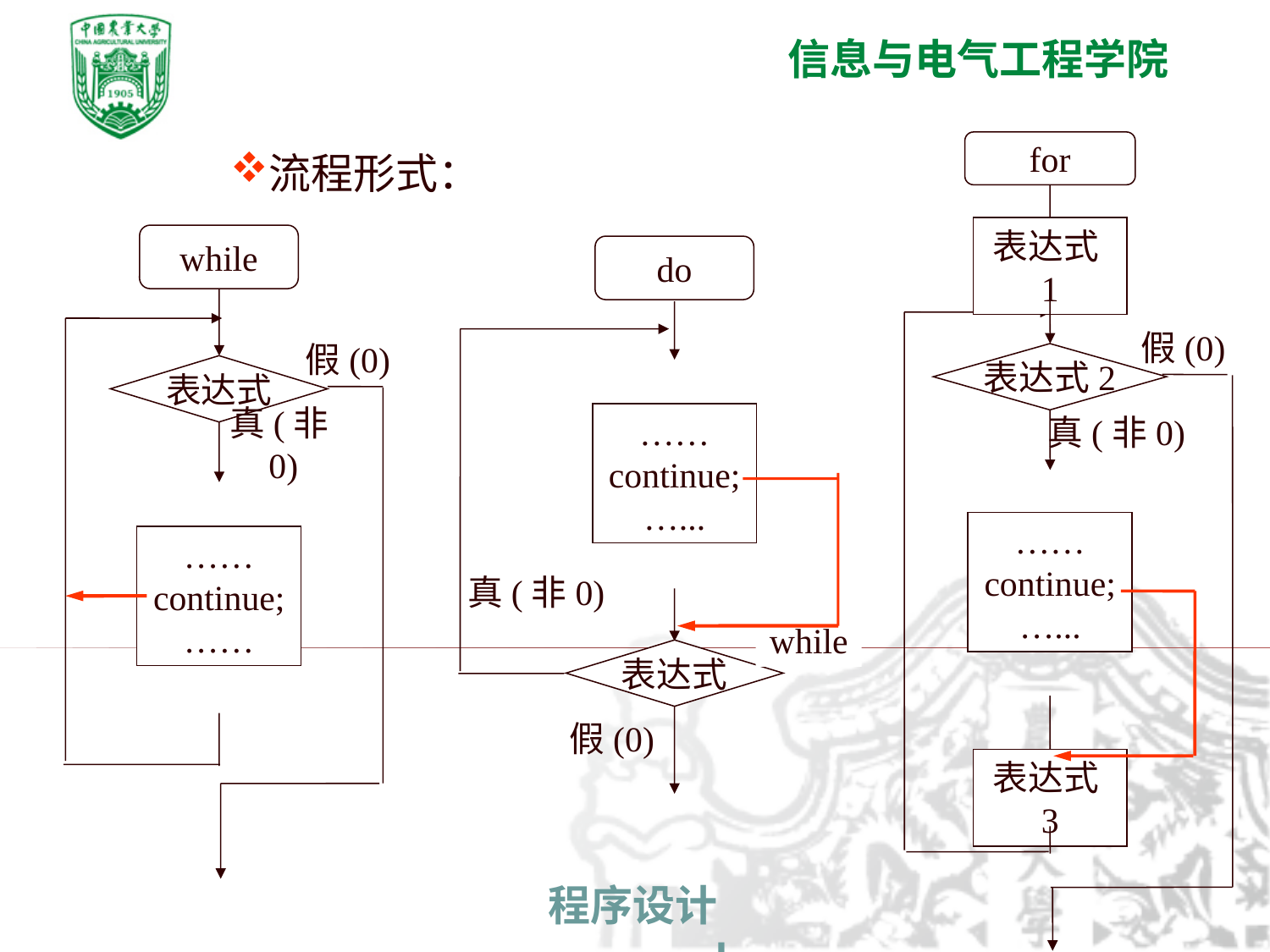

for

表达式1

假(0)
表达式2

真(非0)

……
continue;
…...

表达式3

流程形式：
while

假(0)
表达式

真(非0)

……
continue;
……

do

……
continue;
…...

真(非0)

while

表达式

假(0)